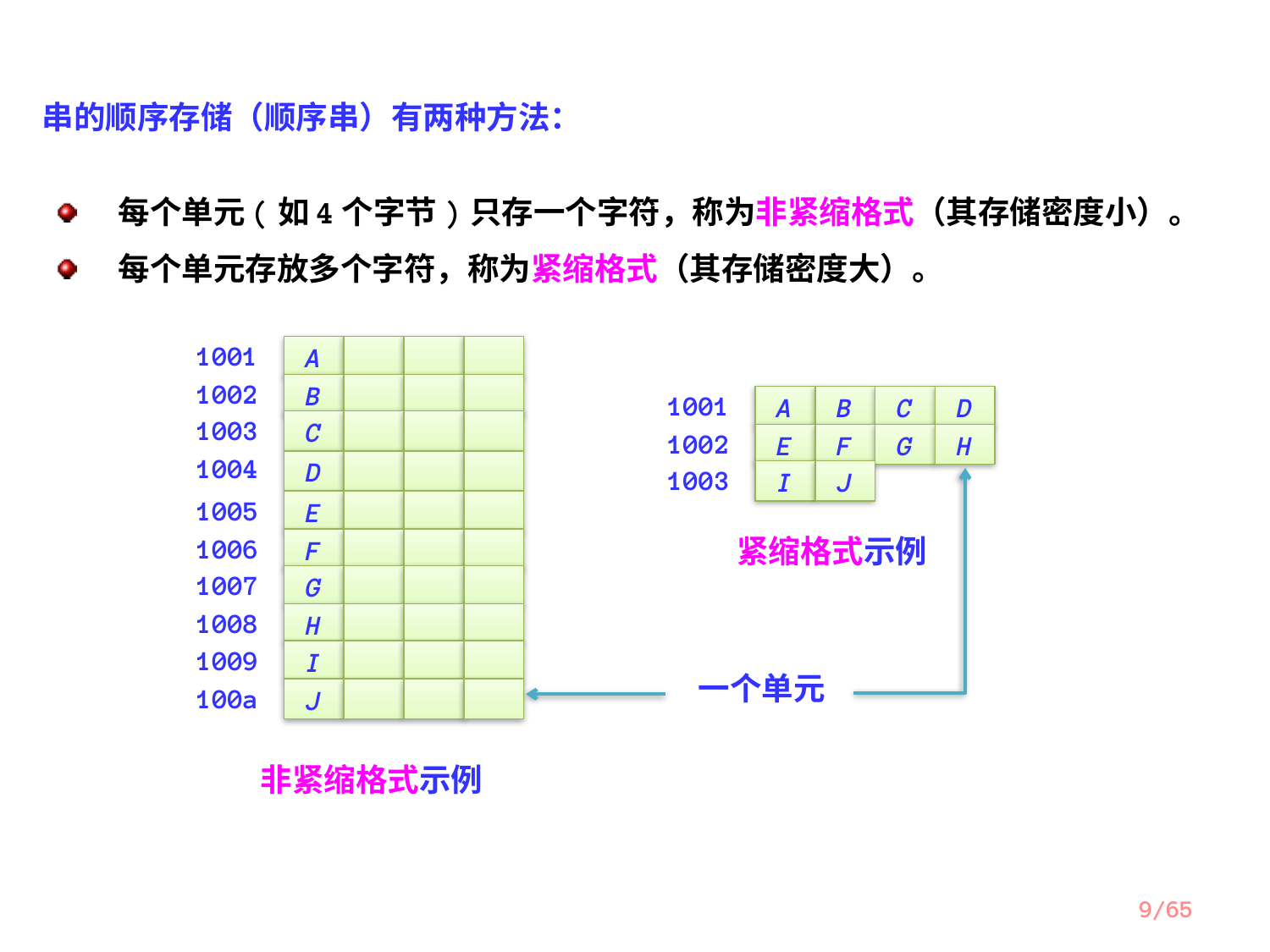

串的顺序存储（顺序串）有两种方法：
每个单元(如4个字节)只存一个字符，称为非紧缩格式（其存储密度小）。
每个单元存放多个字符，称为紧缩格式（其存储密度大）。
1001
A

1002
B

1001
A
B
C
D
1003

C

1002
E
F
G
H
1004
D

1003
I
J

一个单元
1005
E

1006
紧缩格式示例
F

1007
G

1008
H

1009
I

100a
J

非紧缩格式示例
9/65